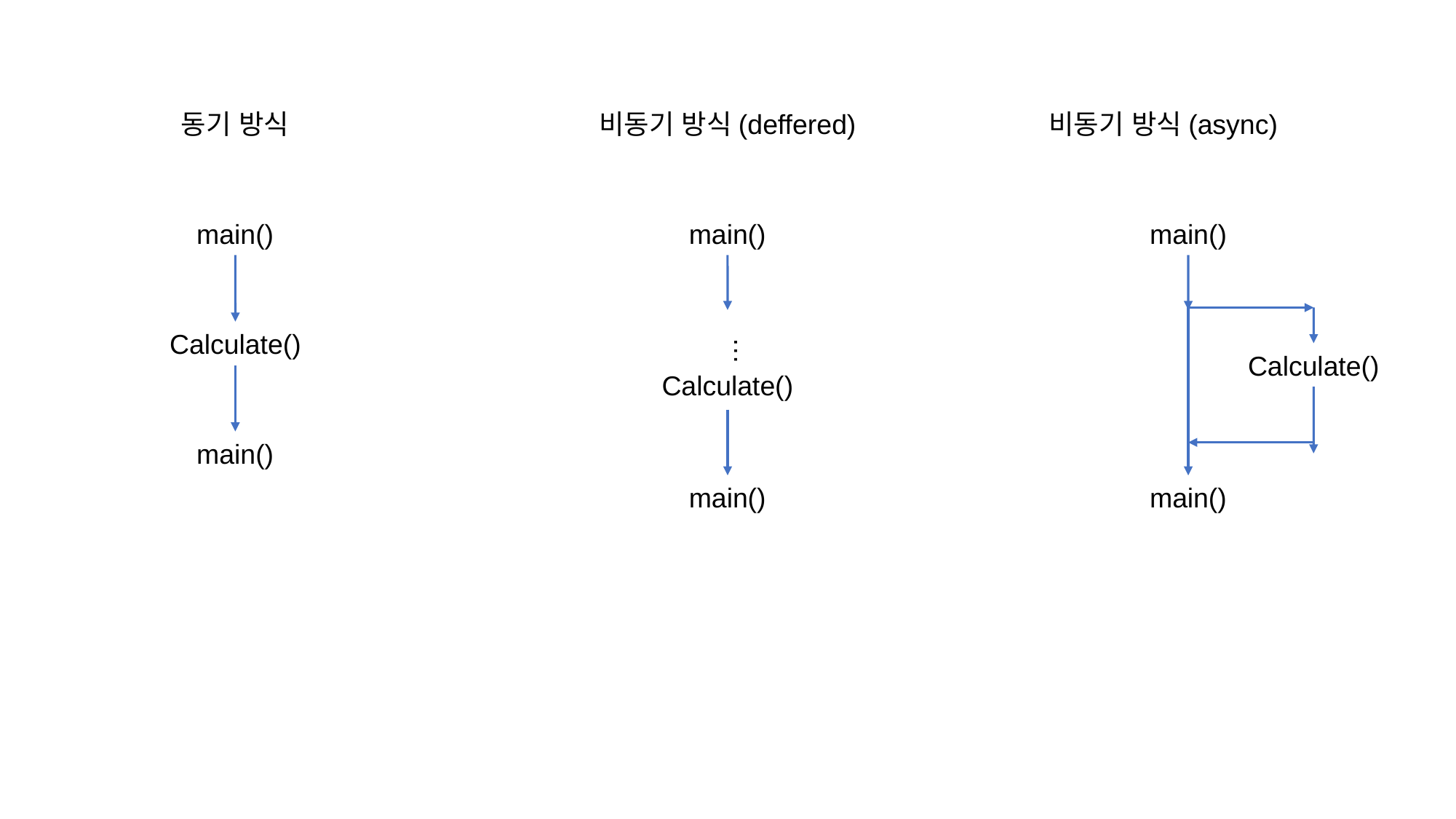

동기 방식
비동기 방식(deffered)
비동기 방식(async)
main()
main()
main()
Calculate()
…
Calculate()
Calculate()
main()
main()
main()